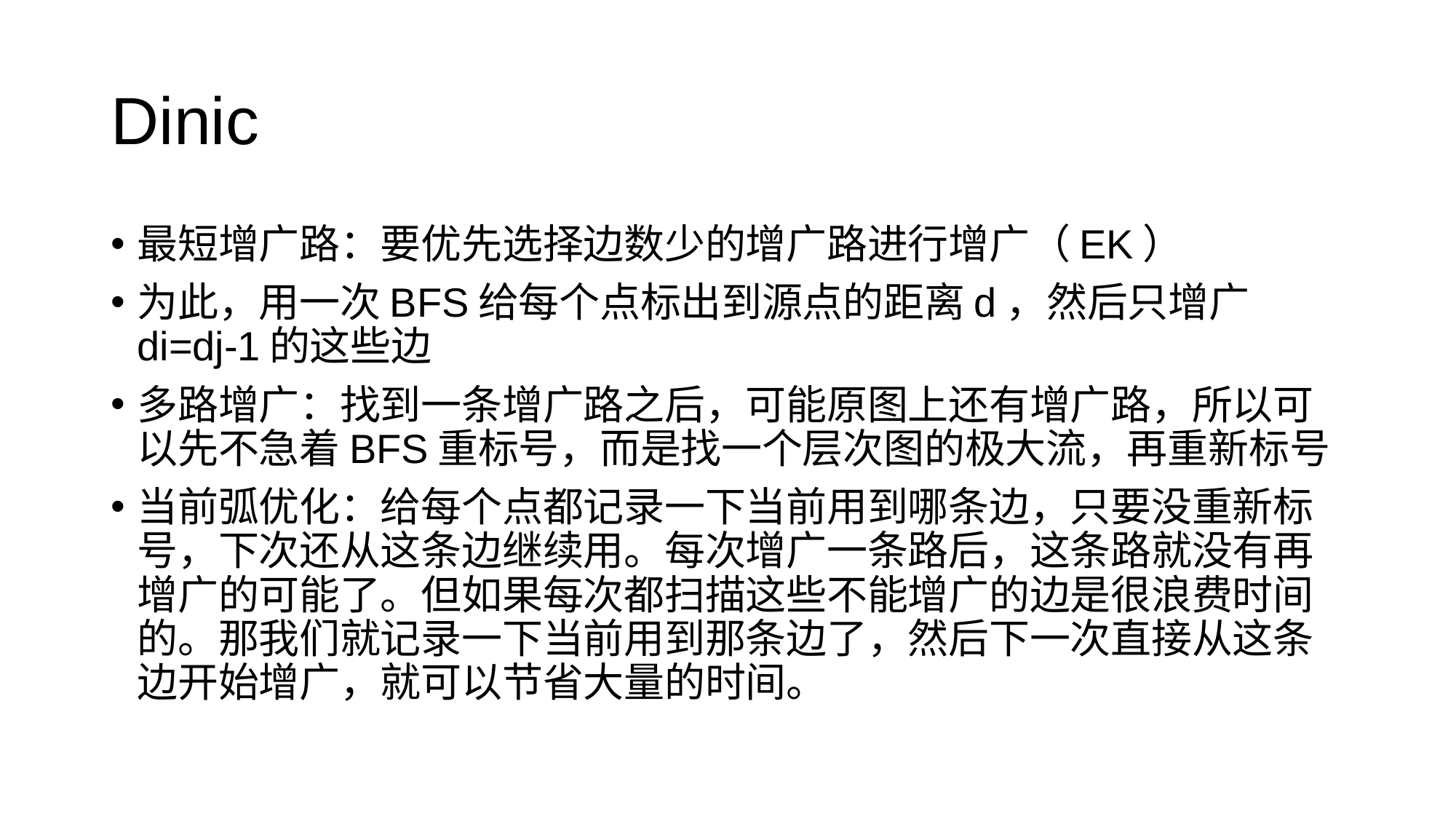

# Dinic
最短增广路：要优先选择边数少的增广路进行增广（EK）
为此，用一次BFS给每个点标出到源点的距离d，然后只增广di=dj-1的这些边
多路增广：找到一条增广路之后，可能原图上还有增广路，所以可以先不急着BFS重标号，而是找一个层次图的极大流，再重新标号
当前弧优化：给每个点都记录一下当前用到哪条边，只要没重新标号，下次还从这条边继续用。每次增广一条路后，这条路就没有再增广的可能了。但如果每次都扫描这些不能增广的边是很浪费时间的。那我们就记录一下当前用到那条边了，然后下一次直接从这条边开始增广，就可以节省大量的时间。